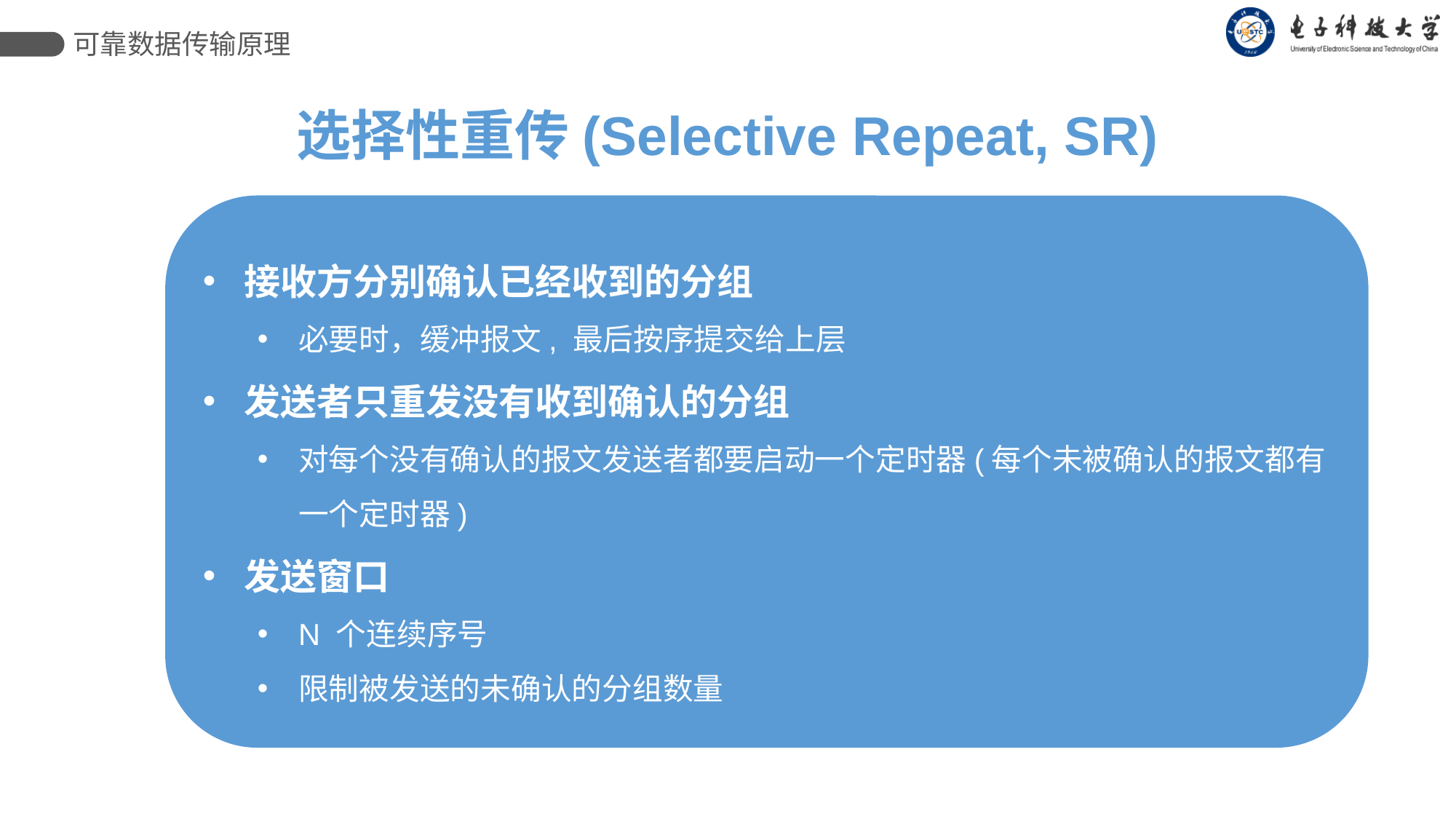

可靠数据传输原理

选择性重传(Selective Repeat, SR)
接收方分别确认已经收到的分组
必要时，缓冲报文, 最后按序提交给上层
发送者只重发没有收到确认的分组
对每个没有确认的报文发送者都要启动一个定时器(每个未被确认的报文都有一个定时器)
发送窗口
N 个连续序号
限制被发送的未确认的分组数量